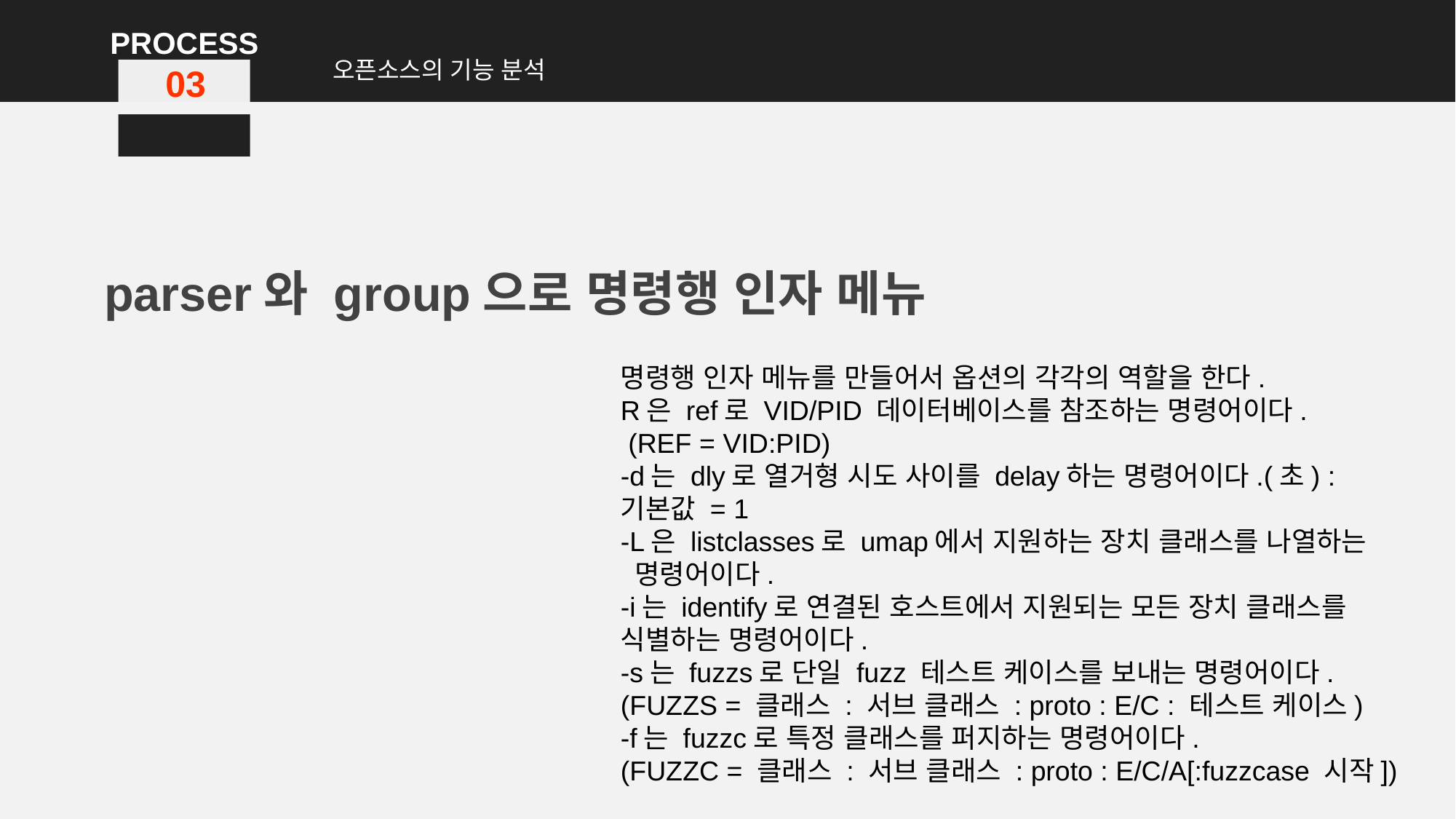

PROCESS
오픈소스의 기능 분석
03

parser와 group으로 명령행 인자 메뉴
명령행 인자 메뉴를 만들어서 옵션의 각각의 역할을 한다.
R은 ref로 VID/PID 데이터베이스를 참조하는 명령어이다.
 (REF = VID:PID)
-d는 dly로 열거형 시도 사이를 delay하는 명령어이다.(초) :
기본값 = 1
-L은 listclasses로 umap에서 지원하는 장치 클래스를 나열하는
 명령어이다.
-i는 identify로 연결된 호스트에서 지원되는 모든 장치 클래스를
식별하는 명령어이다.
-s는 fuzzs로 단일 fuzz 테스트 케이스를 보내는 명령어이다.
(FUZZS = 클래스 : 서브 클래스 : proto : E/C : 테스트 케이스)
-f는 fuzzc로 특정 클래스를 퍼지하는 명령어이다.
(FUZZC = 클래스 : 서브 클래스 : proto : E/C/A[:fuzzcase 시작])